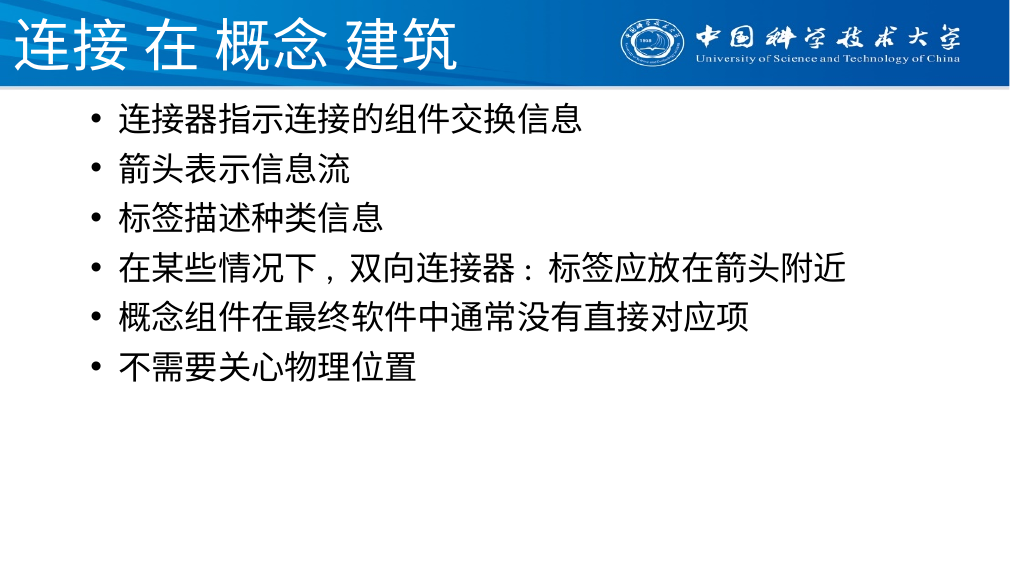

# 连接 在 概念 建筑
连接器指示连接的组件交换信息
箭头表示信息流
标签描述种类信息
在某些情况下, 双向连接器: 标签应放在箭头附近
概念组件在最终软件中通常没有直接对应项
不需要关心物理位置